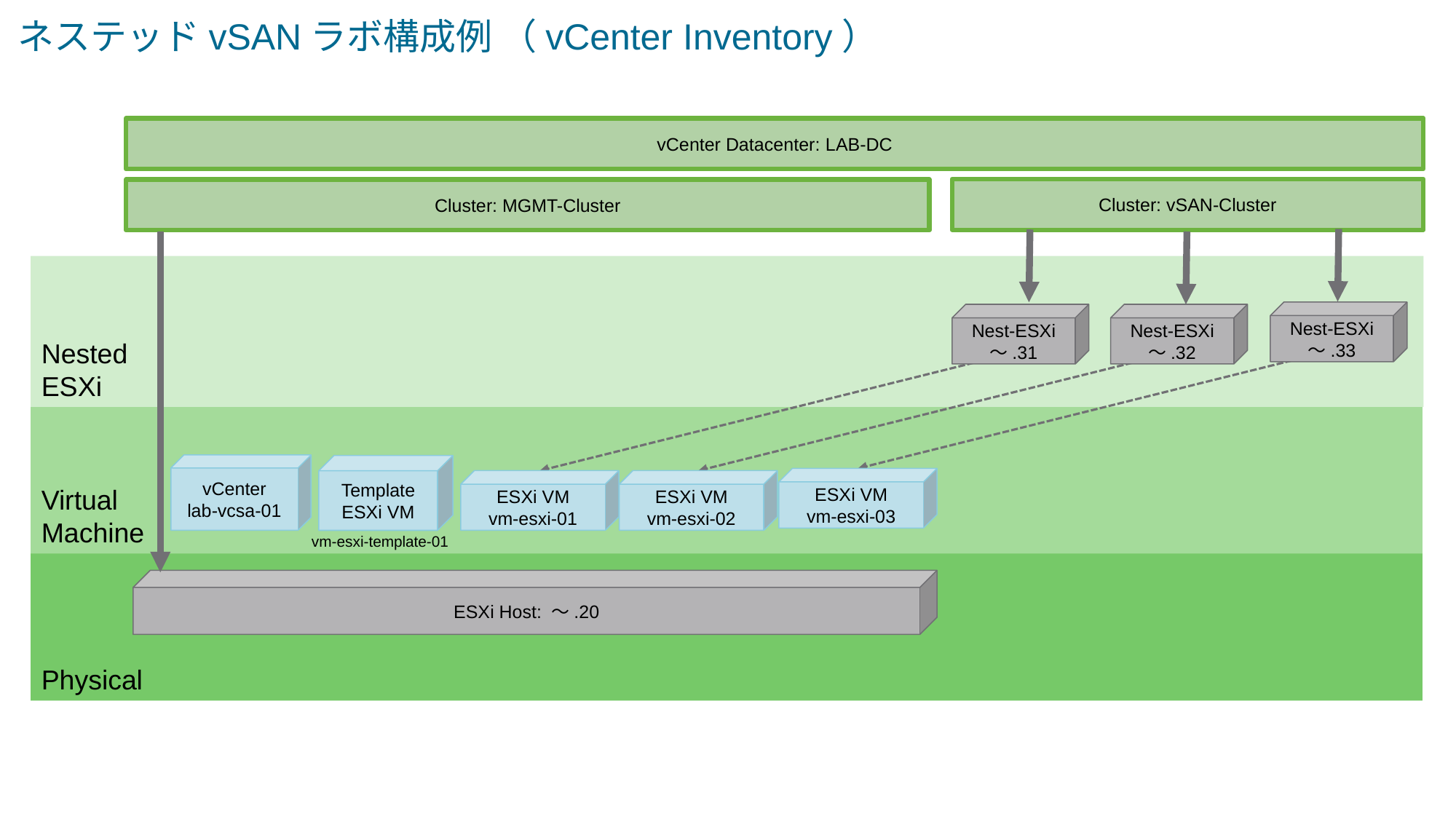

# ネステッドvSANラボ構成例 （vCenter Inventory）
vCenter Datacenter: LAB-DC
Cluster: vSAN-Cluster
Cluster: MGMT-Cluster
Nested
ESXi
Virtual
Machine
Nest-ESXi
～.33
Nest-ESXi
～.31
Nest-ESXi
～.32
vCenter
lab-vcsa-01
Template
ESXi VM
ESXi VM
vm-esxi-03
ESXi VM
vm-esxi-01
ESXi VM
vm-esxi-02
vm-esxi-template-01
Physical
ESXi Host: ～.20